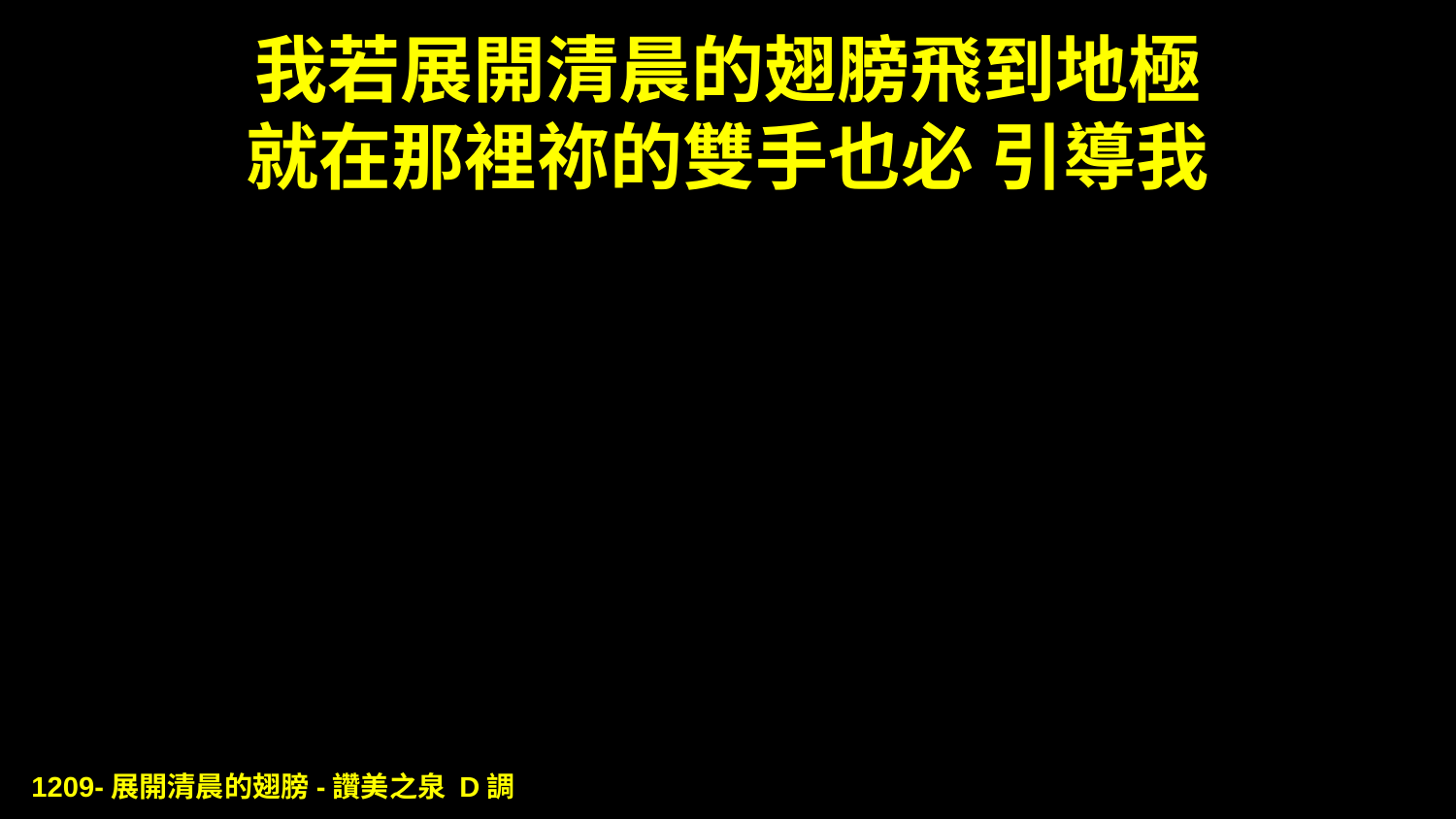

# 我若展開清晨的翅膀飛到地極 就在那裡祢的雙手也必 引導我
1209-展開清晨的翅膀-讚美之泉 D調